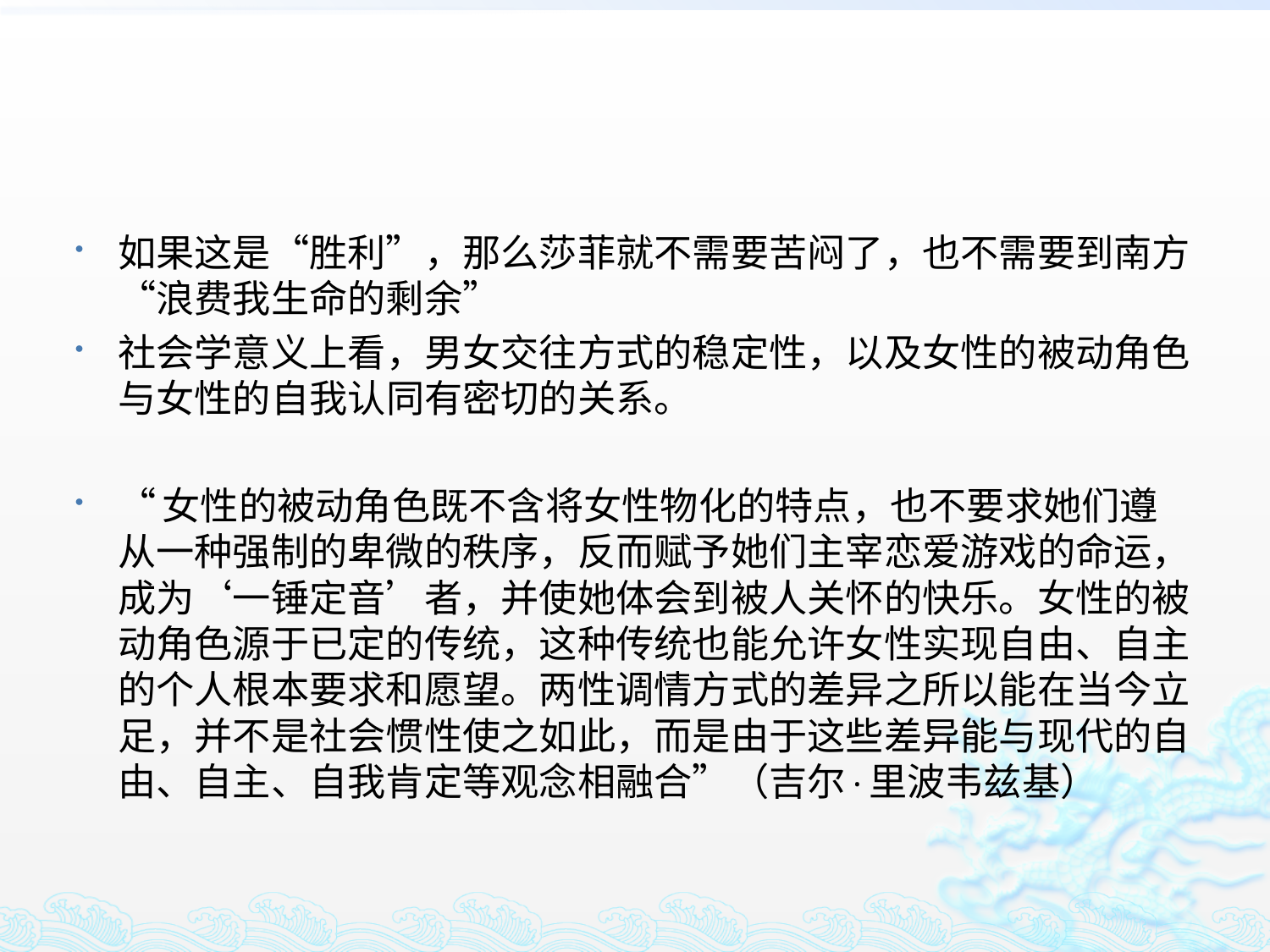

#
如果这是“胜利”，那么莎菲就不需要苦闷了，也不需要到南方“浪费我生命的剩余”
社会学意义上看，男女交往方式的稳定性，以及女性的被动角色与女性的自我认同有密切的关系。

“女性的被动角色既不含将女性物化的特点，也不要求她们遵从一种强制的卑微的秩序，反而赋予她们主宰恋爱游戏的命运，成为‘一锤定音’者，并使她体会到被人关怀的快乐。女性的被动角色源于已定的传统，这种传统也能允许女性实现自由、自主的个人根本要求和愿望。两性调情方式的差异之所以能在当今立足，并不是社会惯性使之如此，而是由于这些差异能与现代的自由、自主、自我肯定等观念相融合”（吉尔·里波韦兹基）